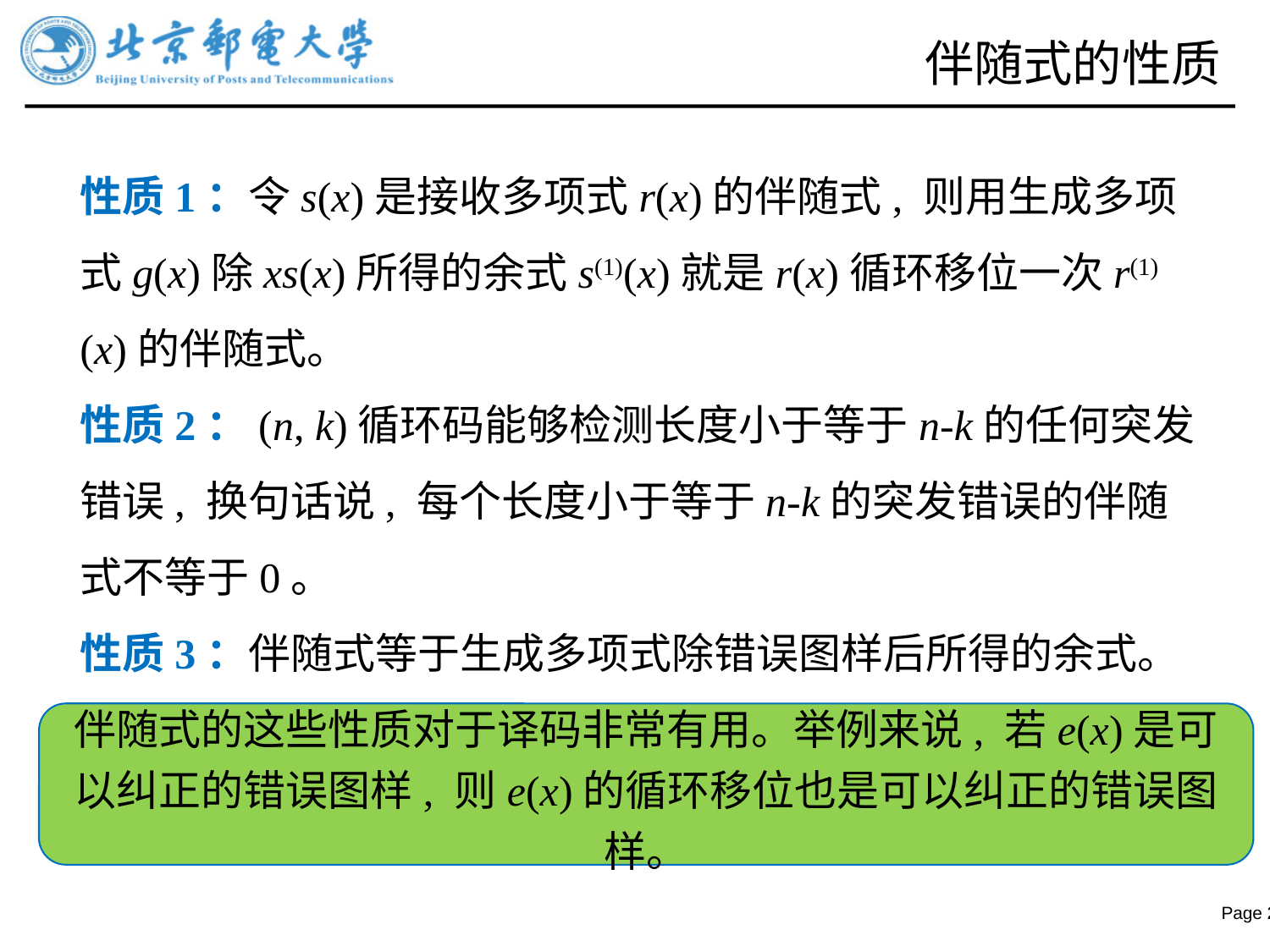

# 伴随式的性质
性质1：令s(x)是接收多项式r(x)的伴随式, 则用生成多项式g(x)除xs(x)所得的余式s(1)(x)就是r(x)循环移位一次r(1)(x)的伴随式。
性质2：(n, k)循环码能够检测长度小于等于n-k的任何突发错误, 换句话说, 每个长度小于等于n-k的突发错误的伴随式不等于0。
性质3：伴随式等于生成多项式除错误图样后所得的余式。
伴随式的这些性质对于译码非常有用。举例来说, 若e(x)是可以纠正的错误图样, 则e(x)的循环移位也是可以纠正的错误图样。